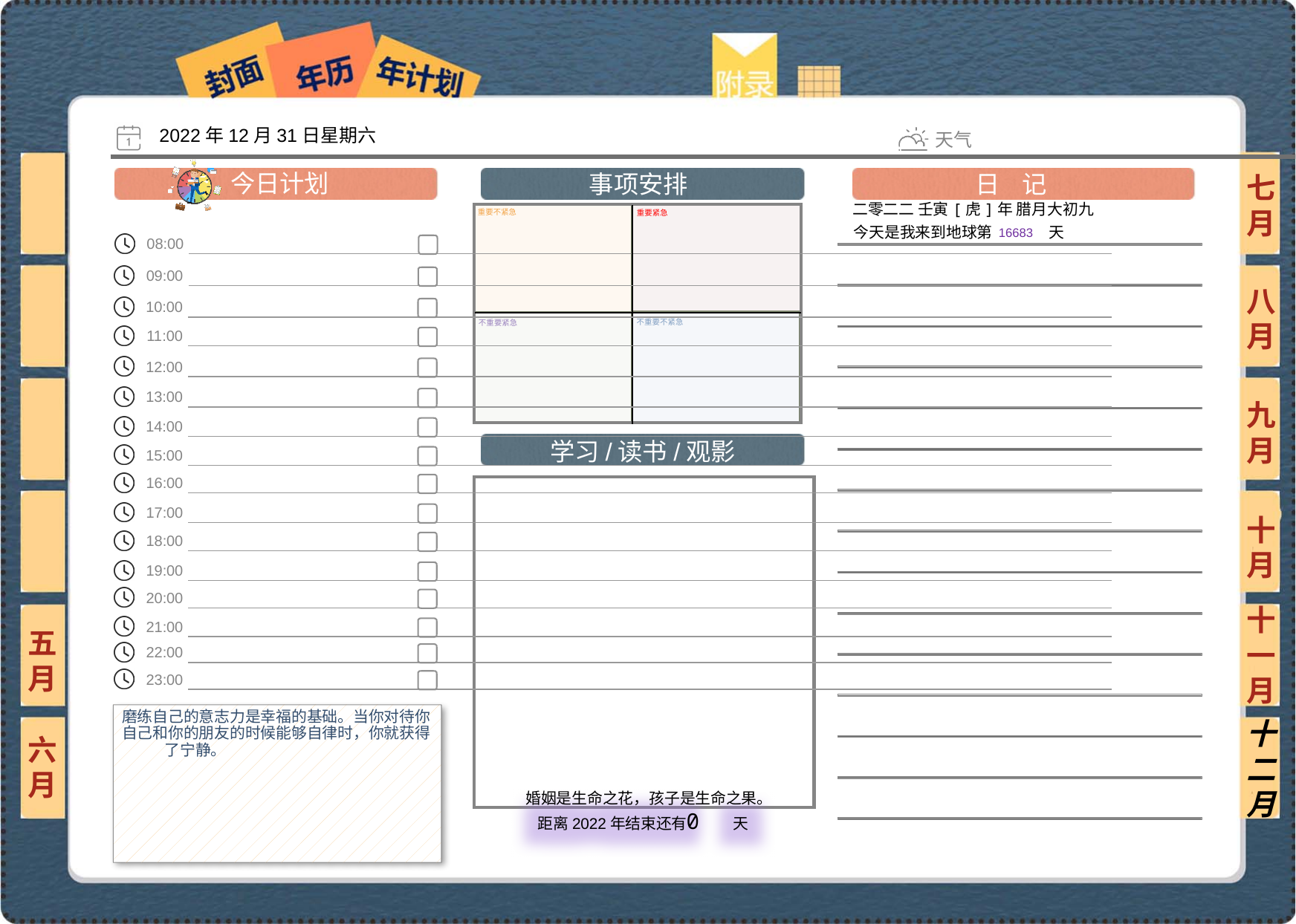

2022年12月31日星期六
七月
二零二二 壬寅[虎]年 腊月大初九
16683
八月
九月
十月
十一月
五月
磨练自己的意志力是幸福的基础。当你对待你自己和你的朋友的时候能够自律时，你就获得了宁静。

六月
十二月
0
 婚姻是生命之花，孩子是生命之果。